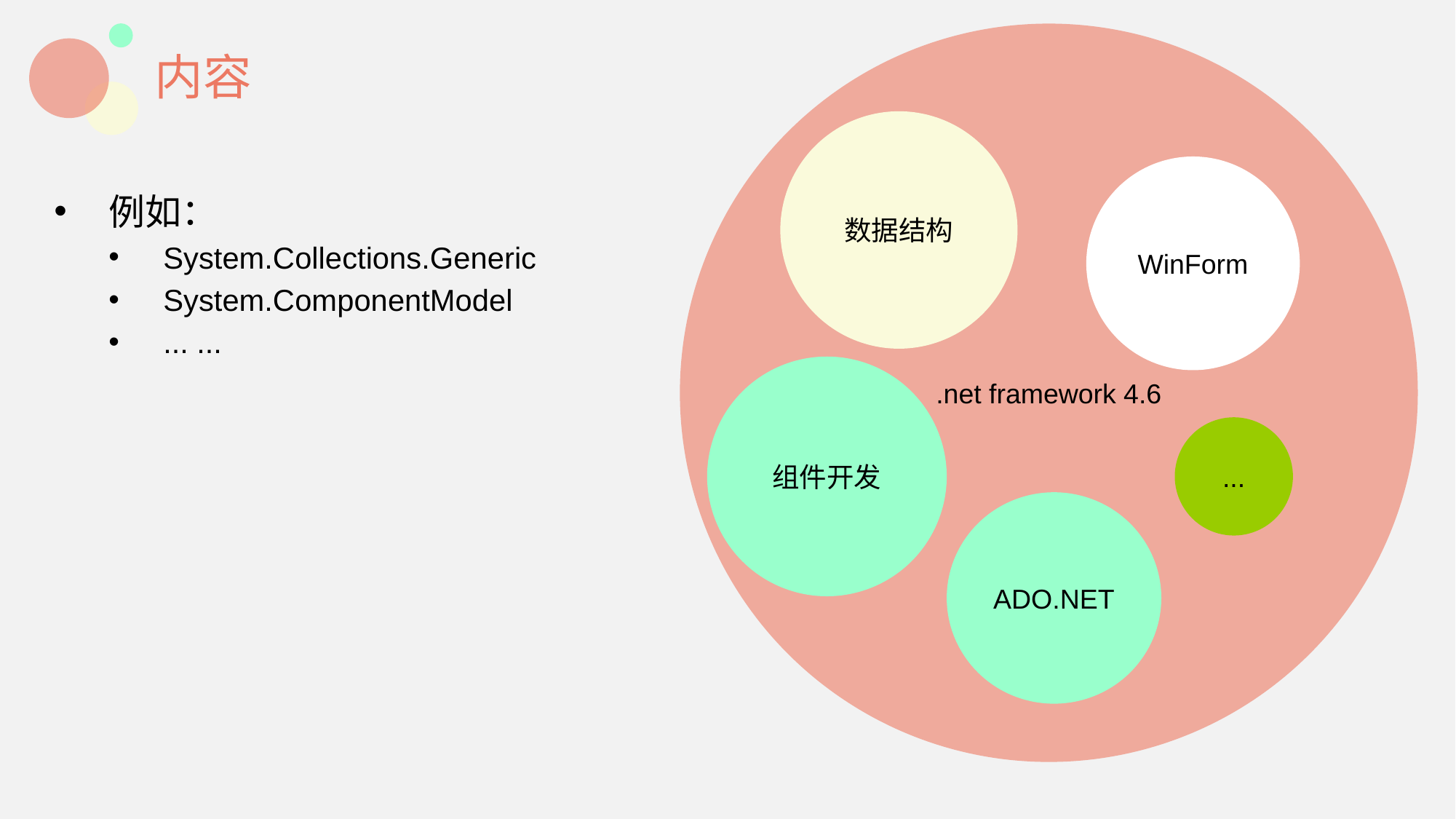

.net framework 4.6
# 内容
数据结构
WinForm
例如：
System.Collections.Generic
System.ComponentModel
... ...

组件开发
...
ADO.NET